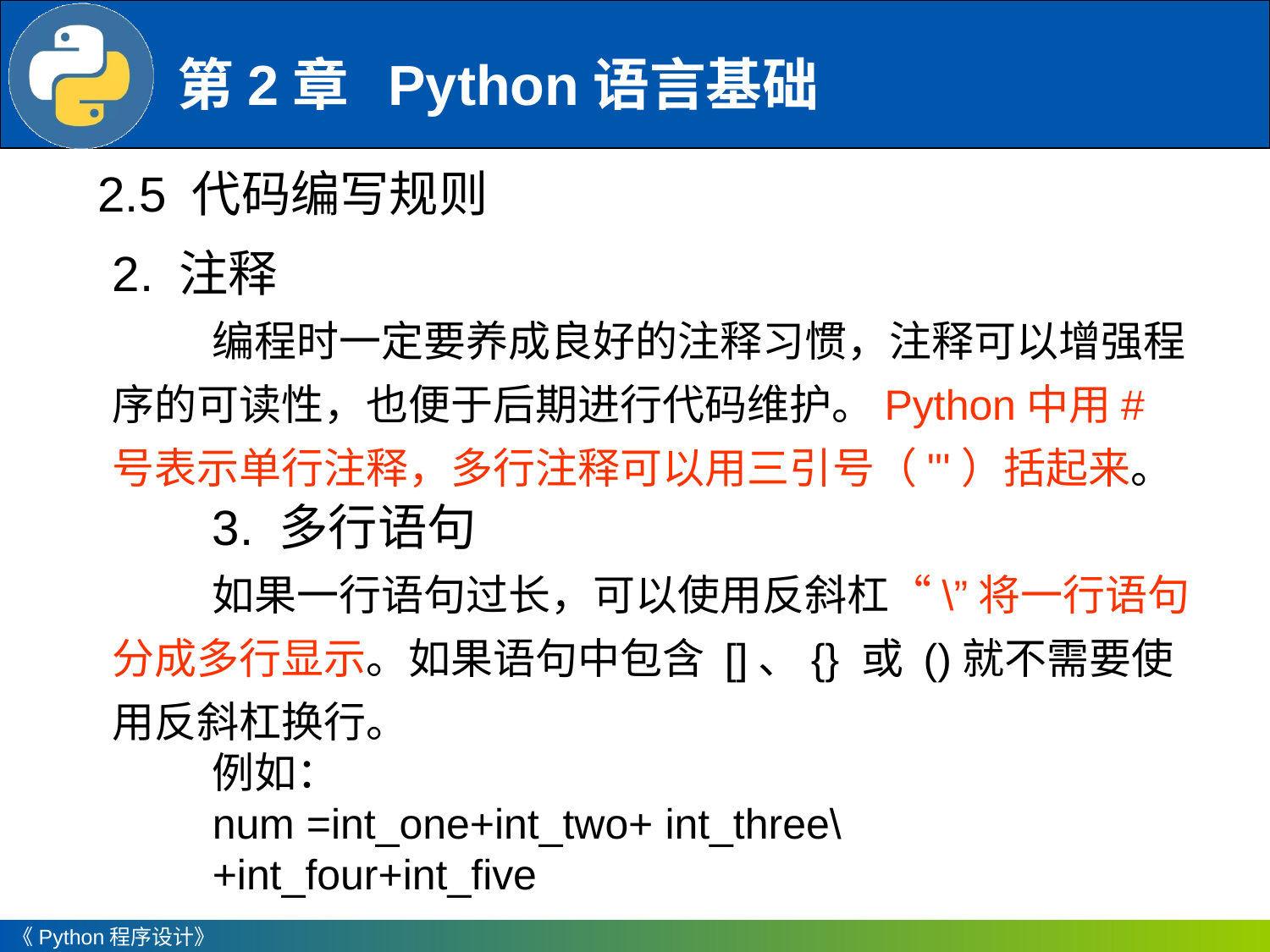

2.5 代码编写规则
2. 注释
编程时一定要养成良好的注释习惯，注释可以增强程序的可读性，也便于后期进行代码维护。Python中用#号表示单行注释，多行注释可以用三引号（'''）括起来。
3. 多行语句
如果一行语句过长，可以使用反斜杠“\”将一行语句分成多行显示。如果语句中包含 []、{} 或 ()就不需要使用反斜杠换行。
例如：
num =int_one+int_two+ int_three\
+int_four+int_five